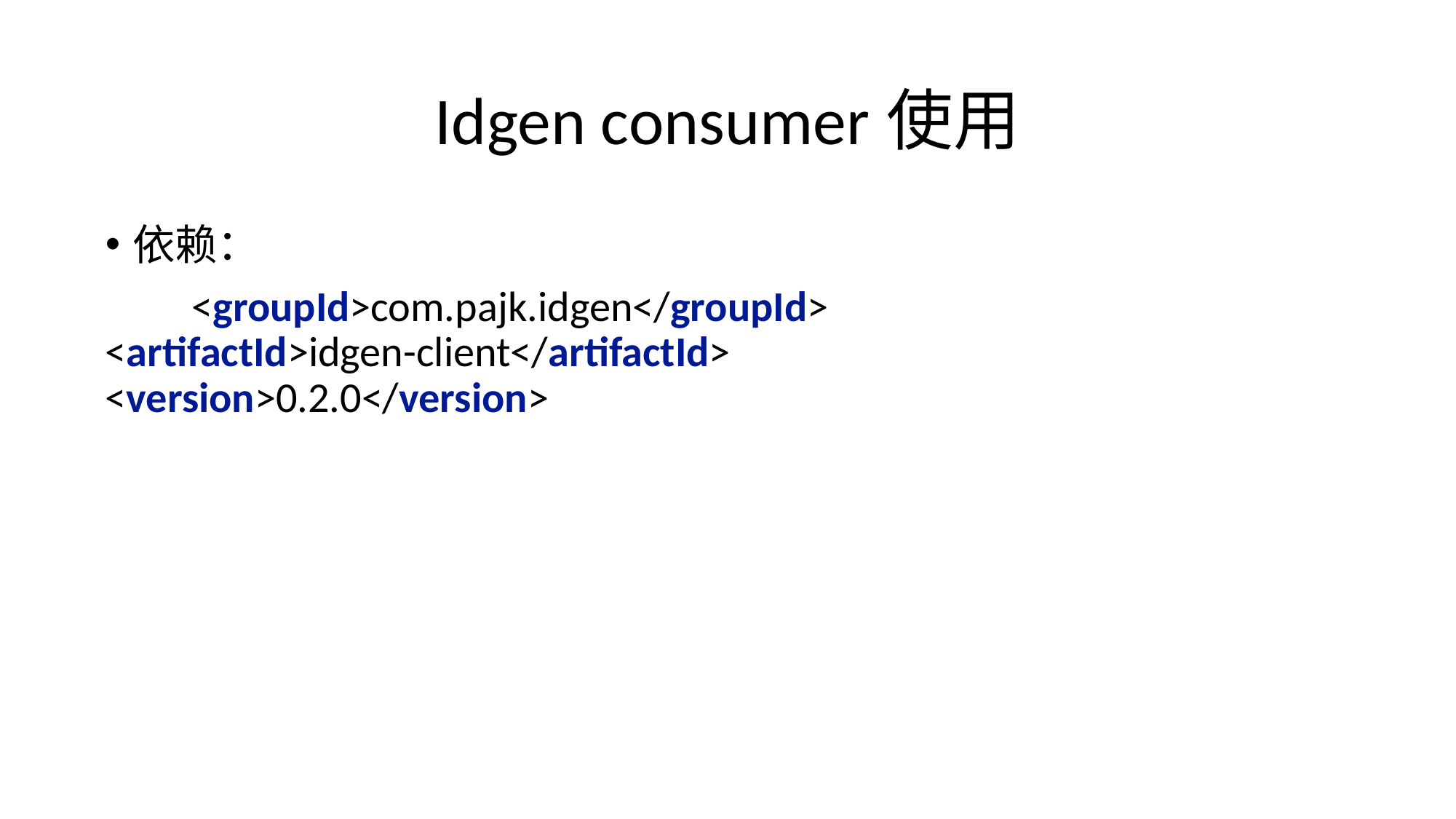

# Idgen consumer使用
依赖：
<groupId>com.pajk.idgen</groupId>
<artifactId>idgen-client</artifactId>
<version>0.2.0</version>